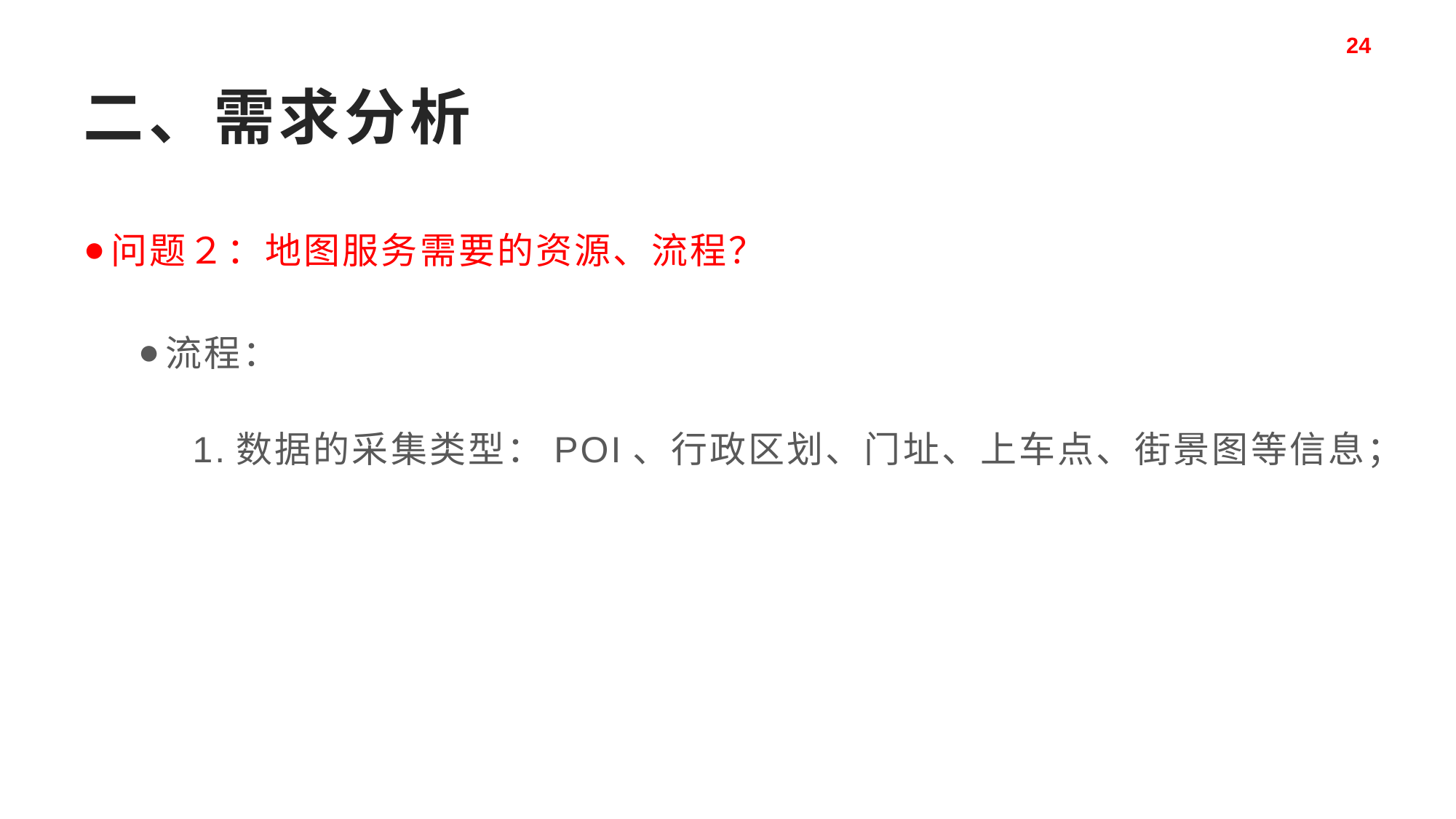

# 二、需求分析
问题２：地图服务需要的资源、流程？
流程：
1.数据的采集类型：POI、行政区划、门址、上车点、街景图等信息；